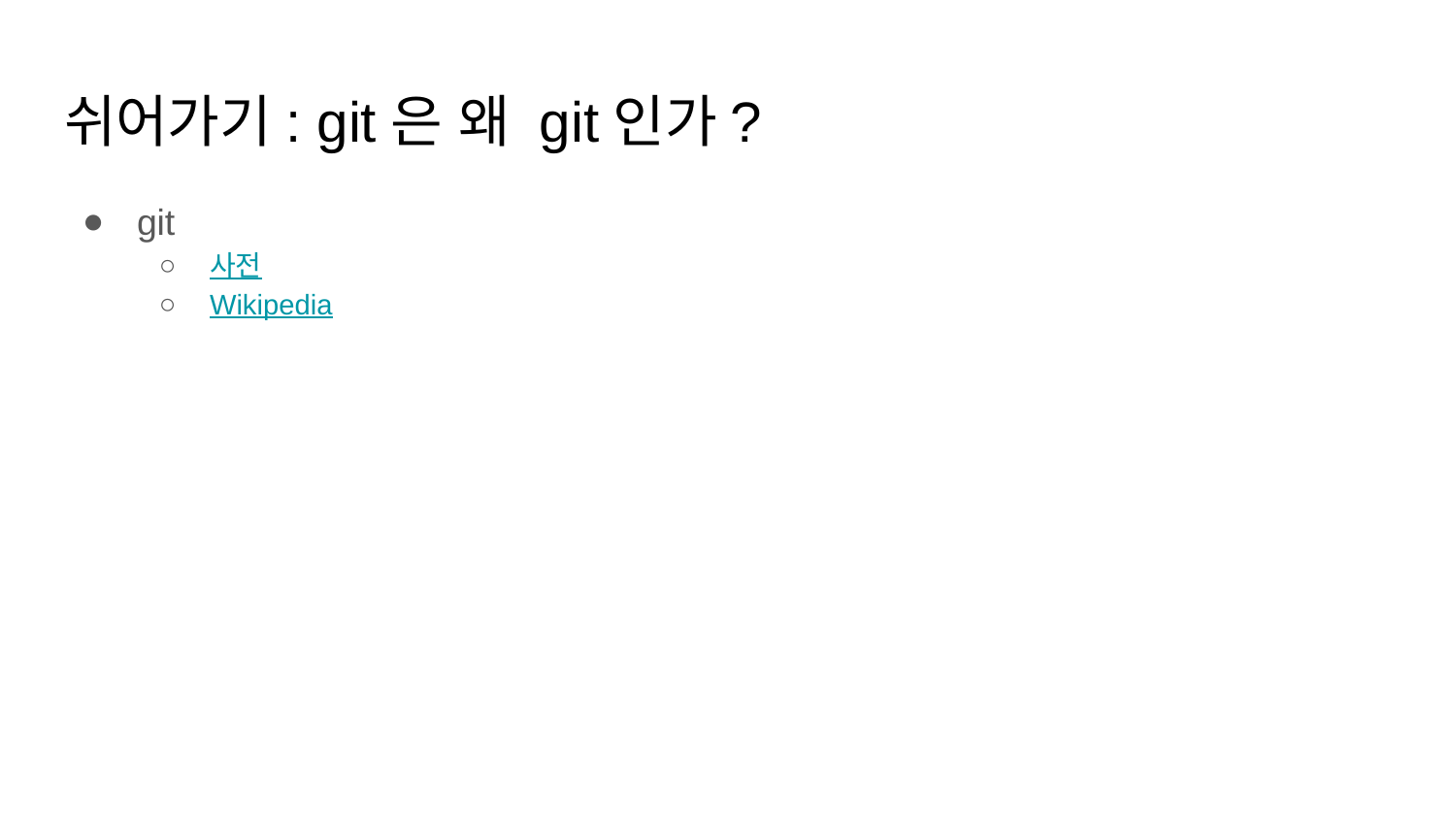

# 쉬어가기: git은 왜 git인가?
git
사전
Wikipedia